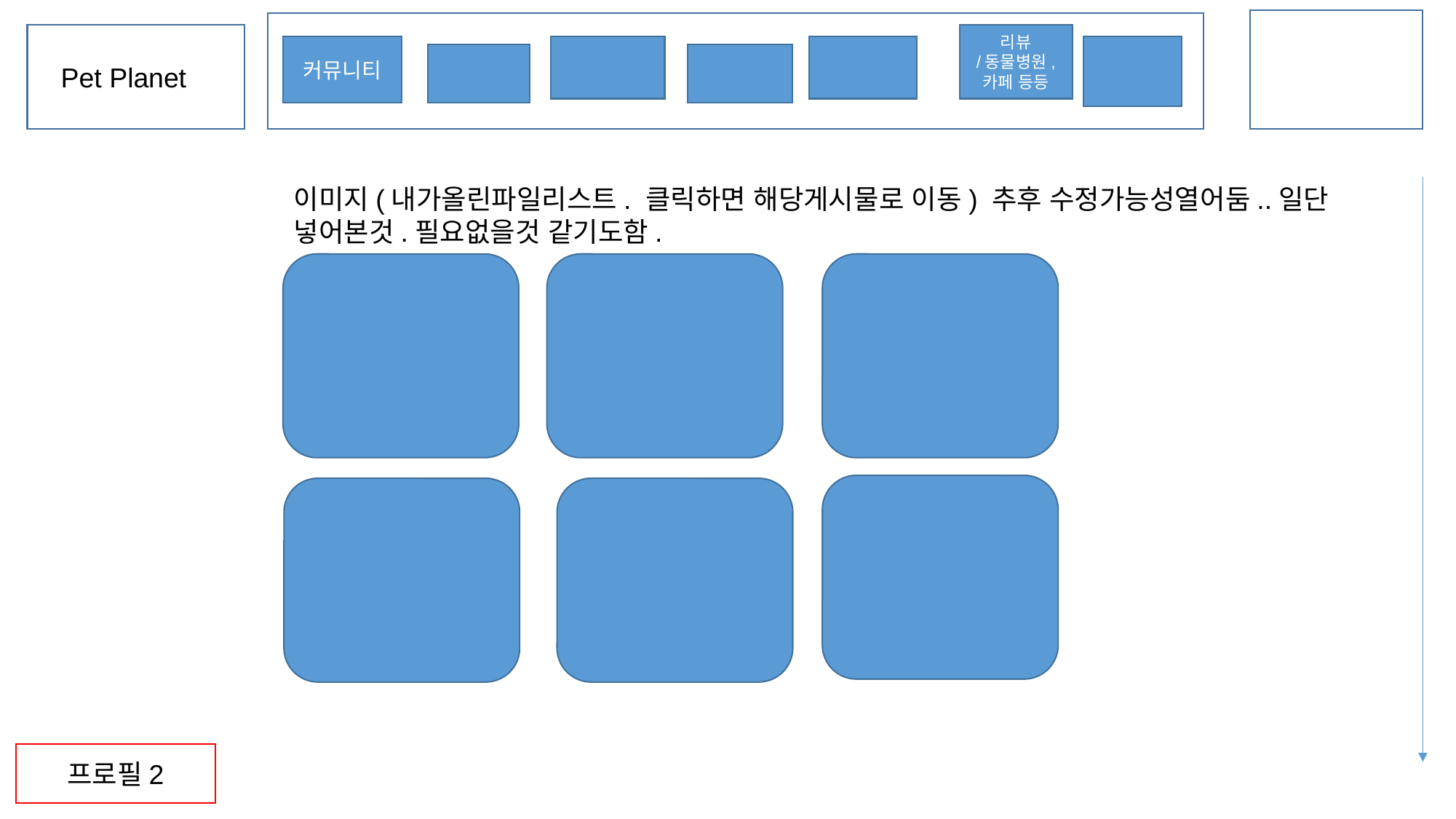

Pet Planet
리뷰
/동물병원, 카페 등등
커뮤니티

이미지(내가올린파일리스트. 클릭하면 해당게시물로 이동) 추후 수정가능성열어둠..일단 넣어본것.필요없을것 같기도함.

프로필2